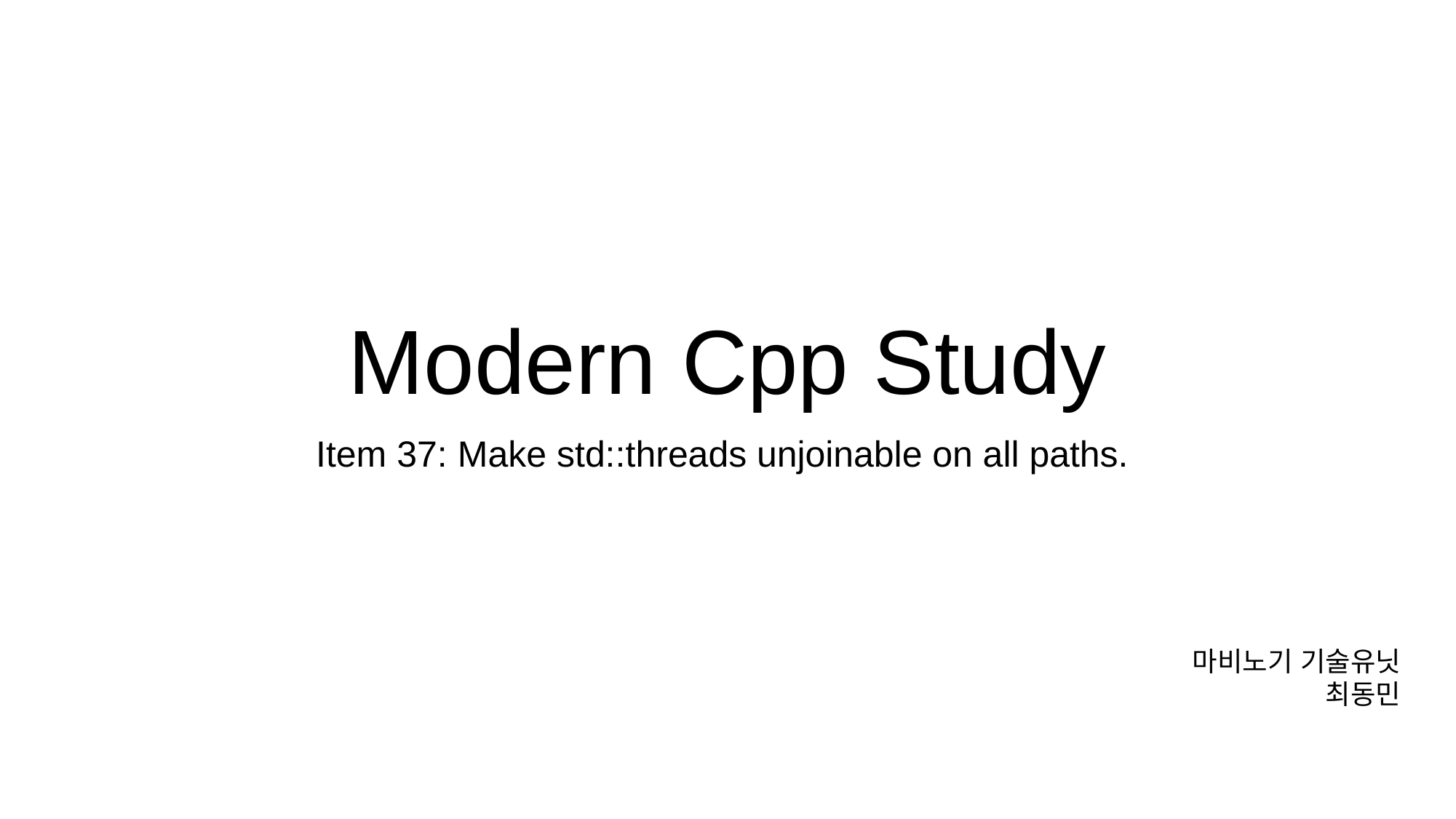

# Modern Cpp Study
Item 37: Make std::threads unjoinable on all paths.
마비노기 기술유닛
최동민